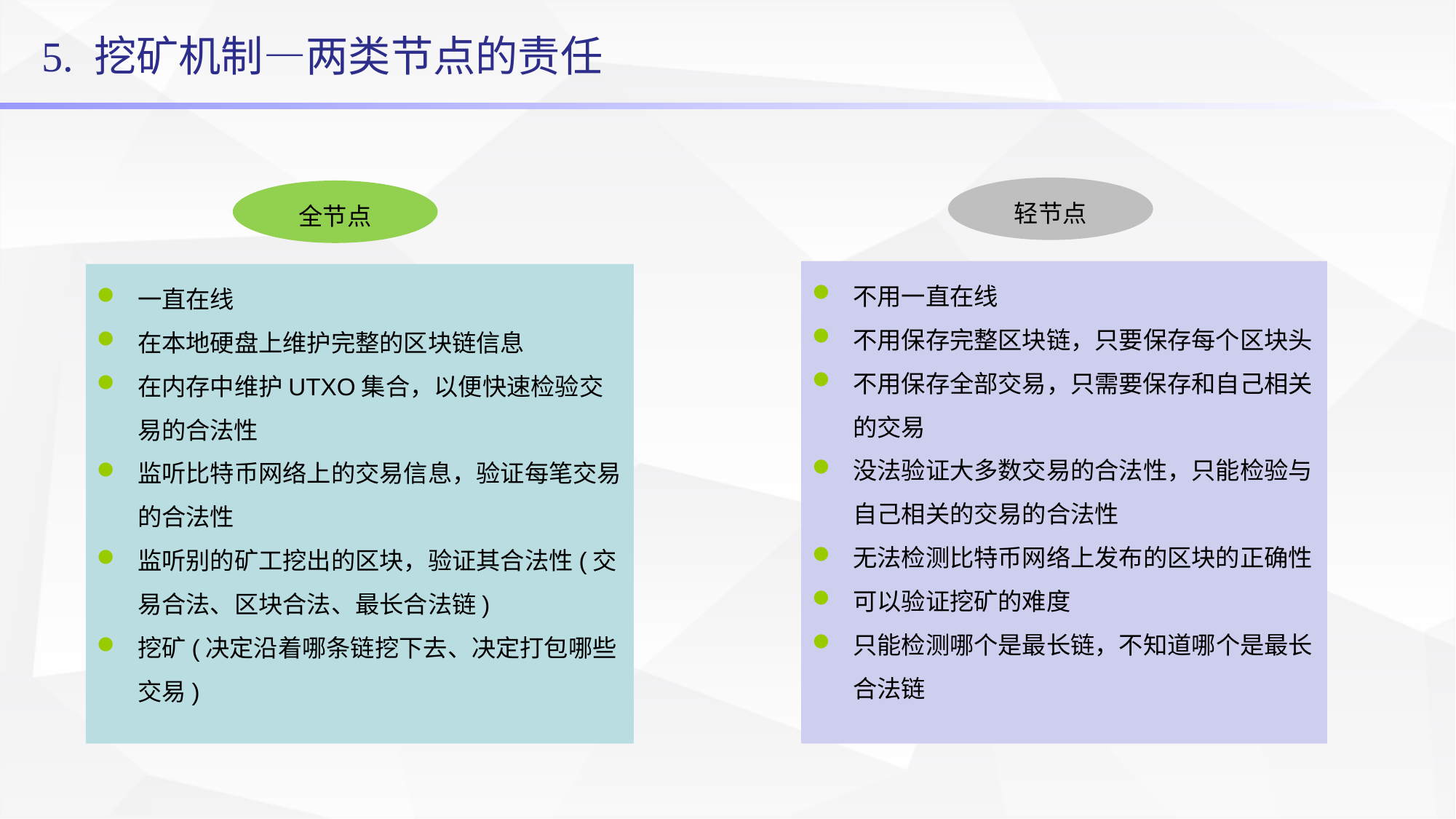

5. 挖矿机制—两类节点的责任
轻节点
全节点
不用一直在线
不用保存完整区块链，只要保存每个区块头
不用保存全部交易，只需要保存和自己相关的交易
没法验证大多数交易的合法性，只能检验与自己相关的交易的合法性
无法检测比特币网络上发布的区块的正确性
可以验证挖矿的难度
只能检测哪个是最长链，不知道哪个是最长合法链

一直在线
在本地硬盘上维护完整的区块链信息
在内存中维护UTXO集合，以便快速检验交易的合法性
监听比特币网络上的交易信息，验证每笔交易的合法性
监听别的矿工挖出的区块，验证其合法性(交易合法、区块合法、最长合法链)
挖矿(决定沿着哪条链挖下去、决定打包哪些交易)